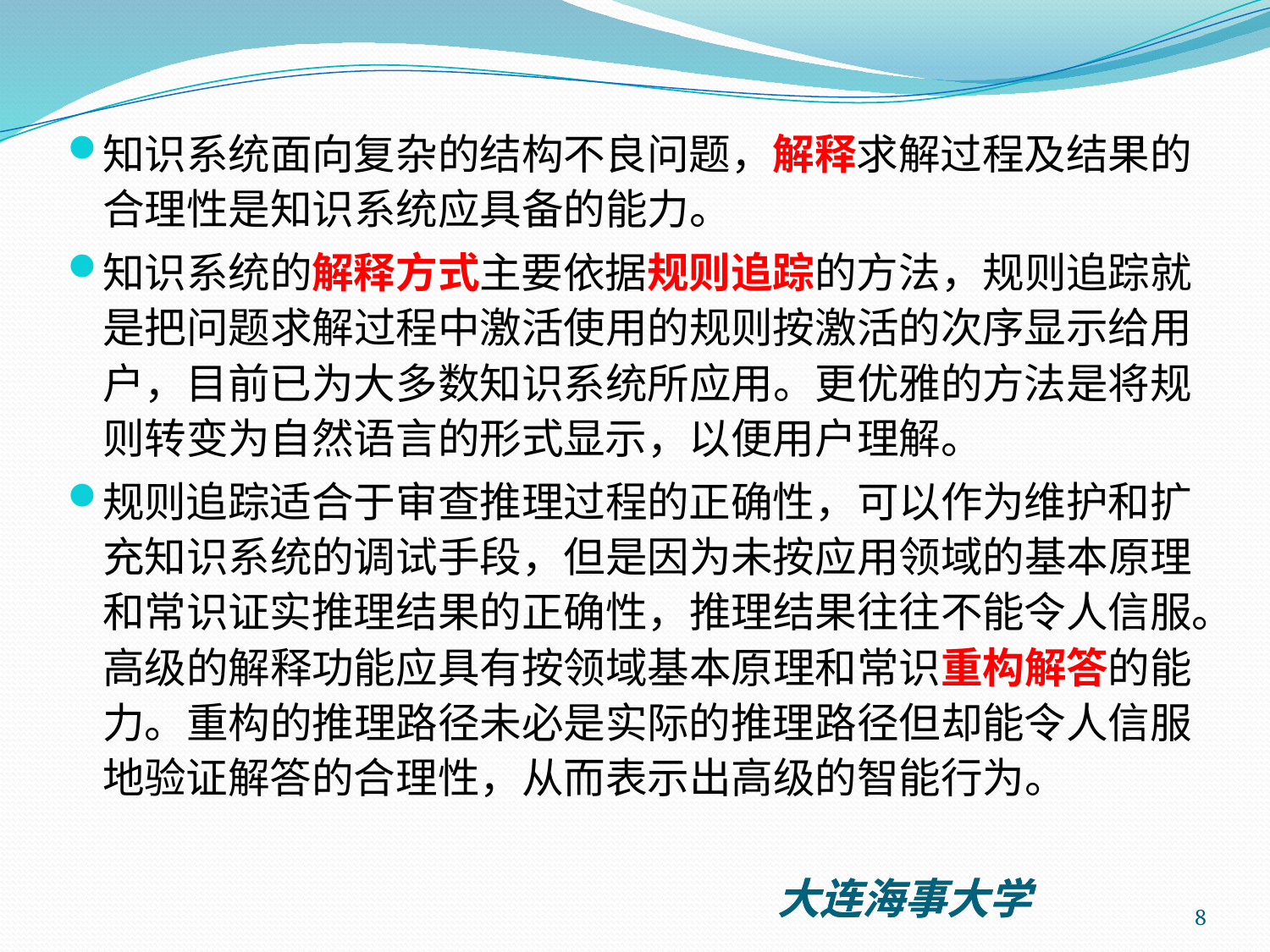

知识系统面向复杂的结构不良问题，解释求解过程及结果的合理性是知识系统应具备的能力。
知识系统的解释方式主要依据规则追踪的方法，规则追踪就是把问题求解过程中激活使用的规则按激活的次序显示给用户，目前已为大多数知识系统所应用。更优雅的方法是将规则转变为自然语言的形式显示，以便用户理解。
规则追踪适合于审查推理过程的正确性，可以作为维护和扩充知识系统的调试手段，但是因为未按应用领域的基本原理和常识证实推理结果的正确性，推理结果往往不能令人信服。高级的解释功能应具有按领域基本原理和常识重构解答的能力。重构的推理路径未必是实际的推理路径但却能令人信服地验证解答的合理性，从而表示出高级的智能行为。

8